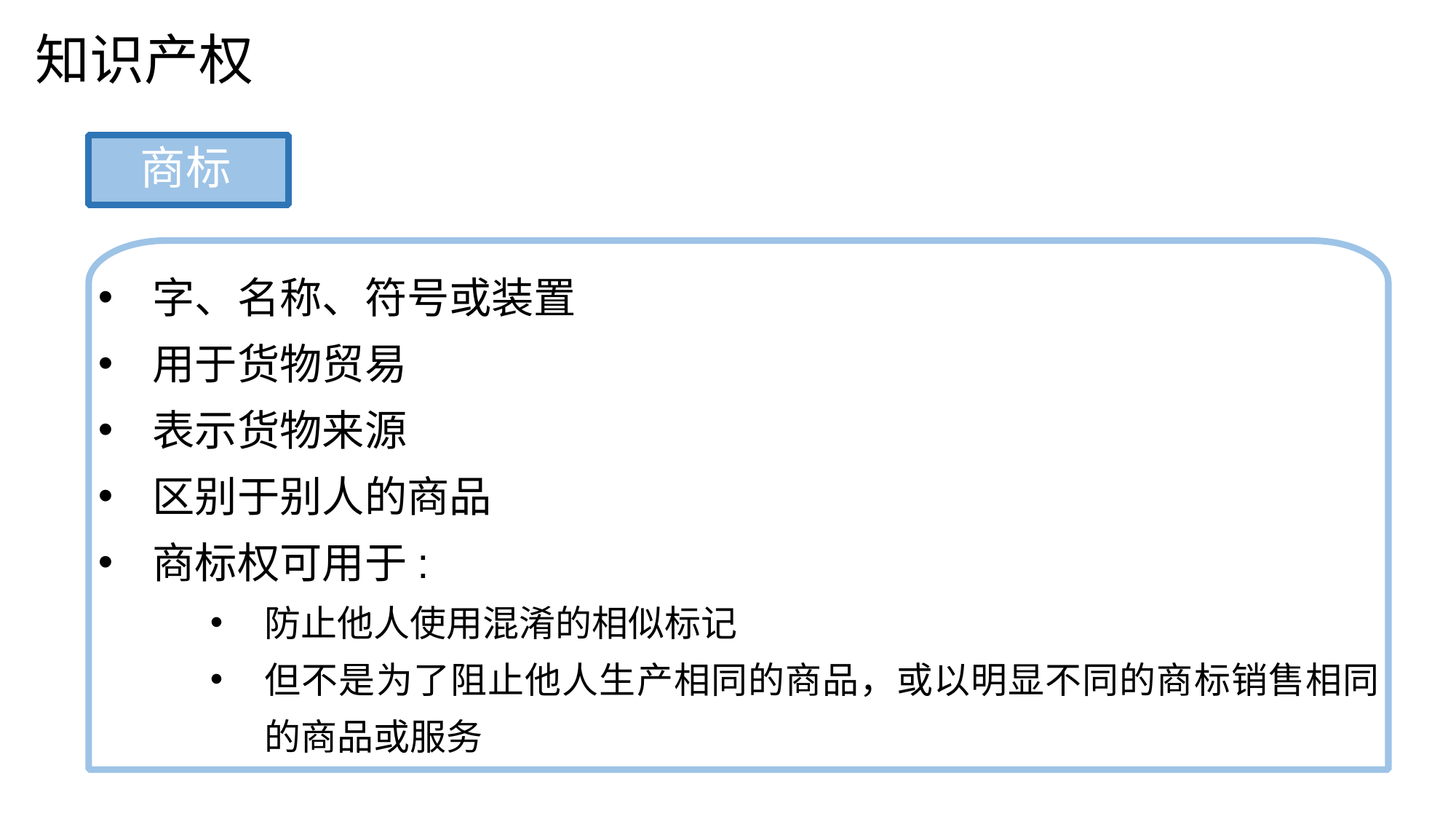

知识产权

商标
字、名称、符号或装置
用于货物贸易
表示货物来源
区别于别人的商品
商标权可用于:
防止他人使用混淆的相似标记
但不是为了阻止他人生产相同的商品，或以明显不同的商标销售相同的商品或服务